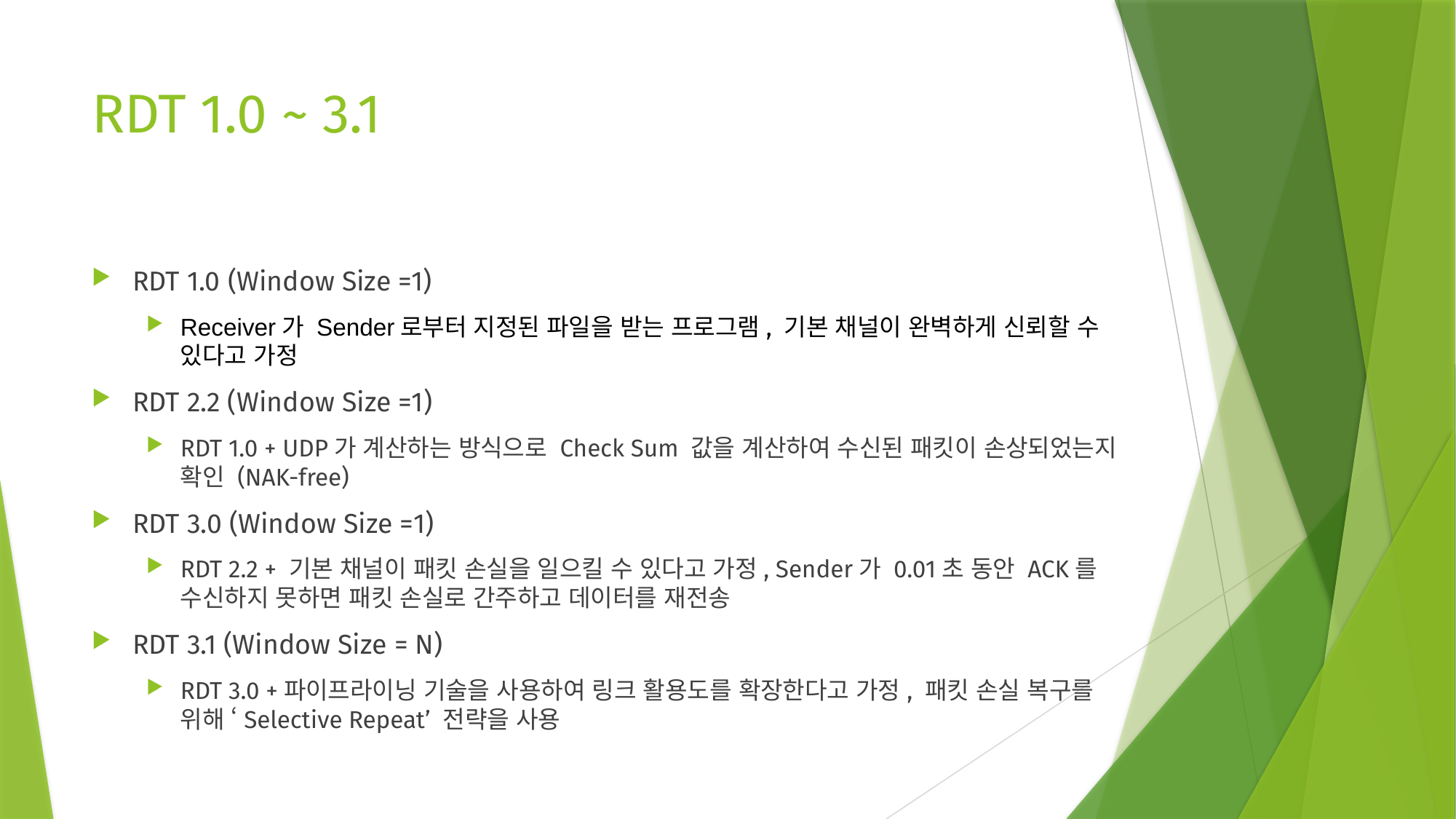

# RDT 1.0 ~ 3.1
RDT 1.0 (Window Size =1)
Receiver가 Sender로부터 지정된 파일을 받는 프로그램, 기본 채널이 완벽하게 신뢰할 수 있다고 가정
RDT 2.2 (Window Size =1)
RDT 1.0 + UDP가 계산하는 방식으로 Check Sum 값을 계산하여 수신된 패킷이 손상되었는지 확인 (NAK-free)
RDT 3.0 (Window Size =1)
RDT 2.2 + 기본 채널이 패킷 손실을 일으킬 수 있다고 가정, Sender가 0.01초 동안 ACK를 수신하지 못하면 패킷 손실로 간주하고 데이터를 재전송
RDT 3.1 (Window Size = N)
RDT 3.0 +파이프라이닝 기술을 사용하여 링크 활용도를 확장한다고 가정, 패킷 손실 복구를 위해 ‘Selective Repeat’ 전략을 사용